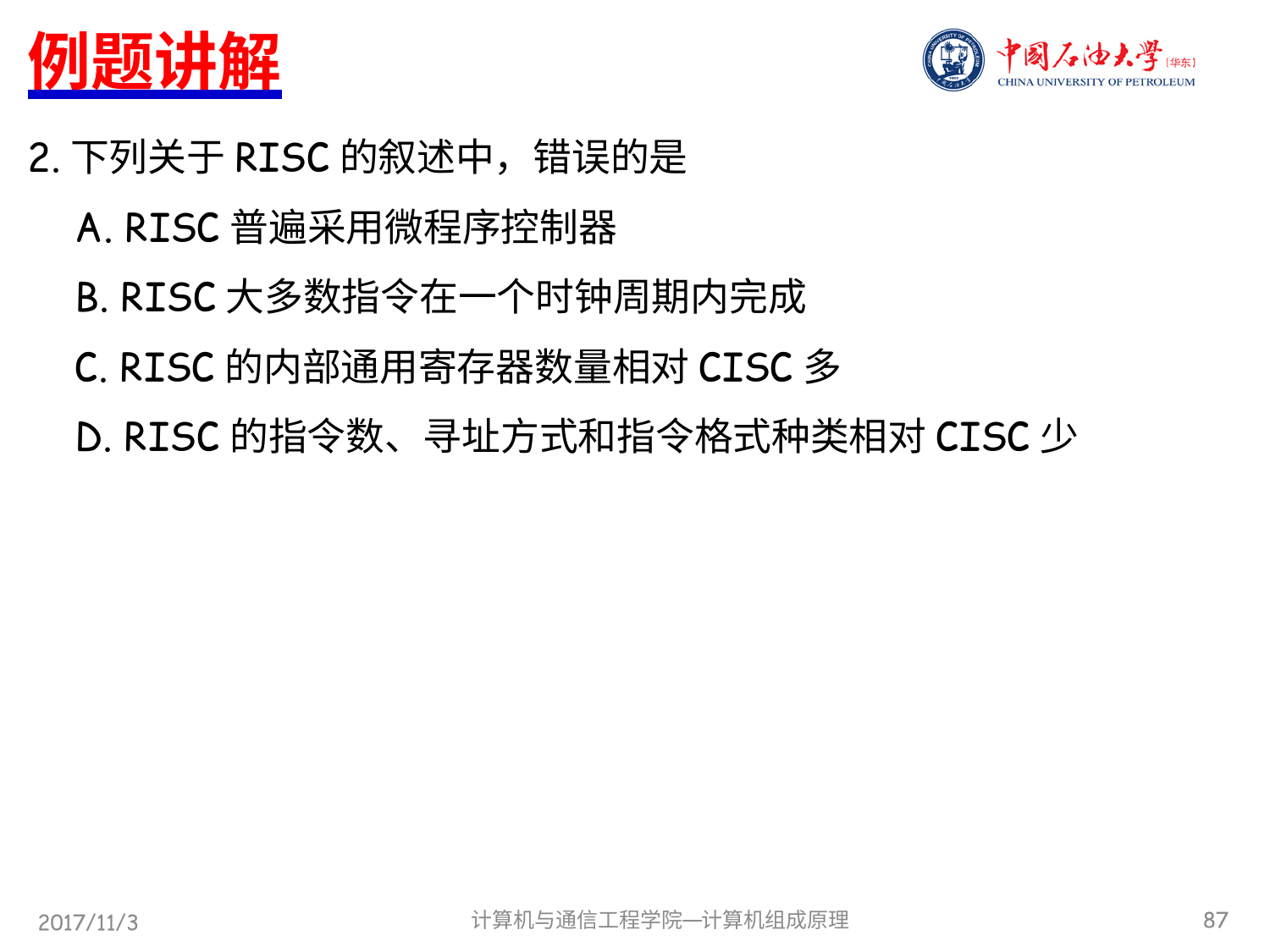

# 例题讲解
2.下列关于RISC的叙述中，错误的是
A. RISC普遍采用微程序控制器
B. RISC大多数指令在一个时钟周期内完成
C. RISC的内部通用寄存器数量相对CISC多
D. RISC的指令数、寻址方式和指令格式种类相对CISC少
计算机与通信工程学院—计算机组成原理
87
2017/11/3